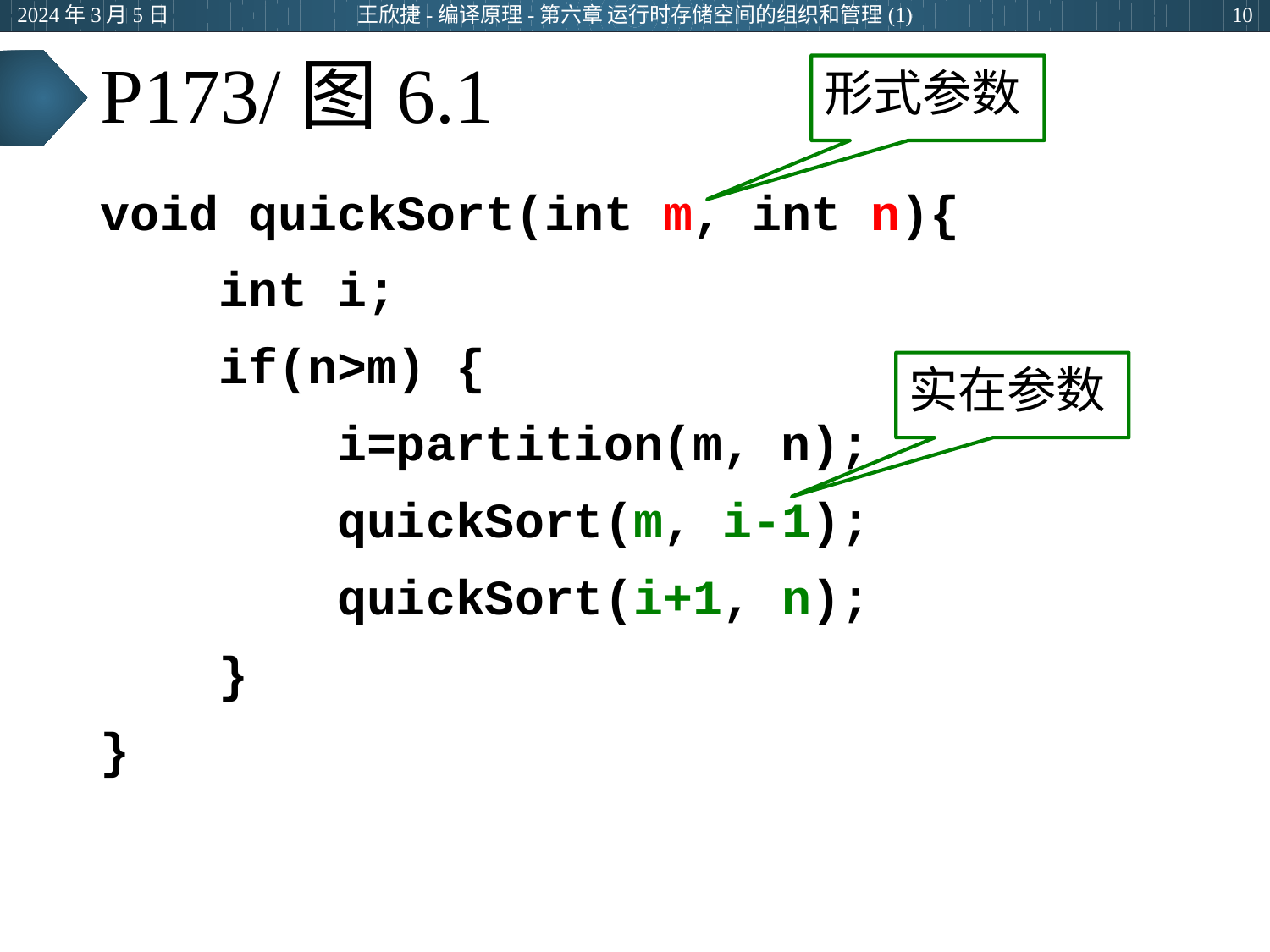

2024年3月5日
王欣捷-编译原理-第六章 运行时存储空间的组织和管理(1)
10
# P173/图6.1
形式参数
void quickSort(int m, int n){
    int i;
    if(n>m) {
        i=partition(m, n);
        quickSort(m, i-1);
        quickSort(i+1, n);
    }
}
实在参数